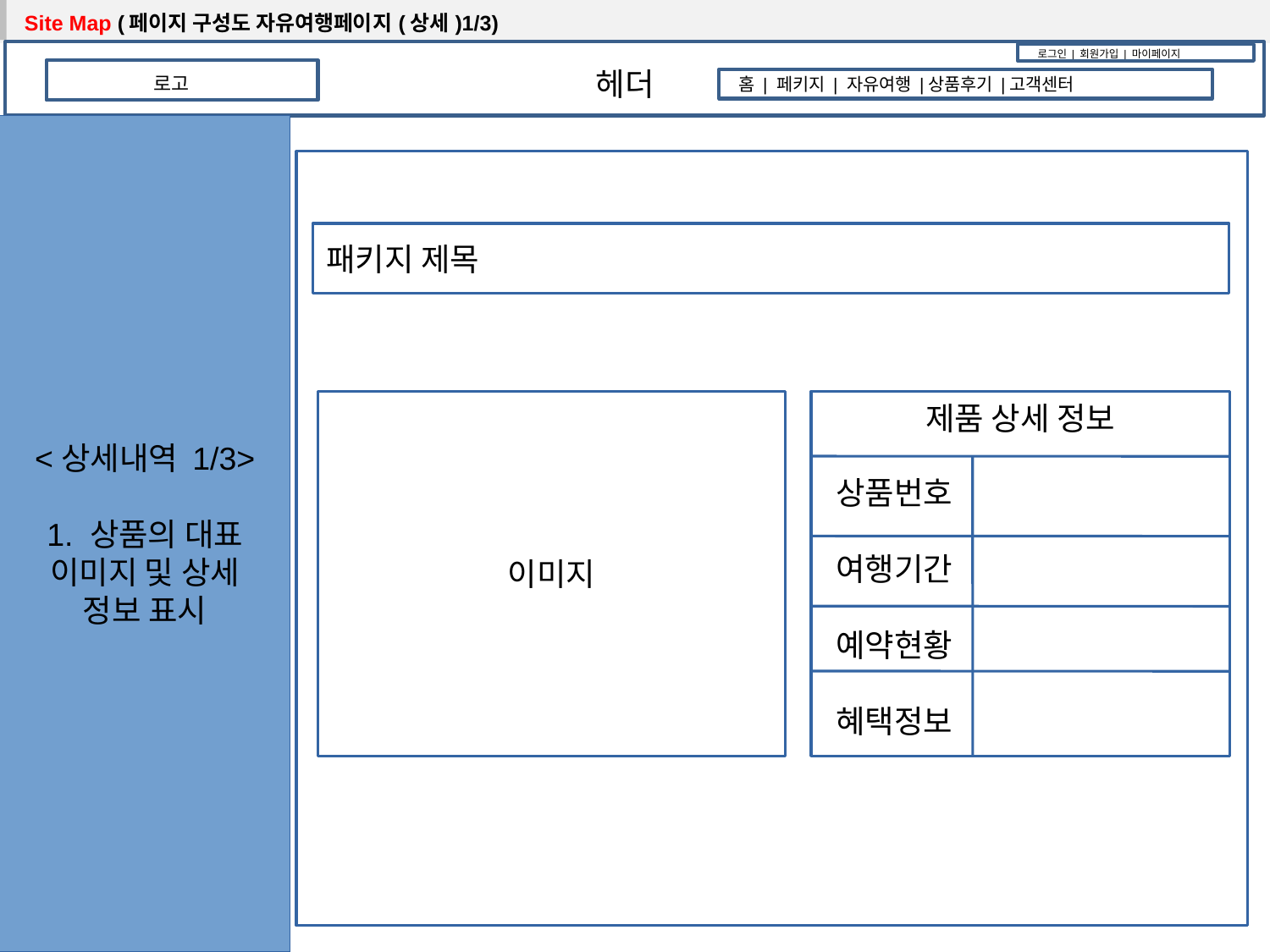

| Site Map (페이지 구성도 자유여행페이지(상세)1/3) |
| --- |

로그인 | 회원가입 | 마이페이지

헤더

로고
홈 | 페키지 | 자유여행 |상품후기 |고객센터

<상세내역 1/3>

1. 상품의 대표
이미지 및 상세
정보 표시

패키지 제목
이미지
제품 상세 정보

상품번호

여행기간

예약현황

혜택정보